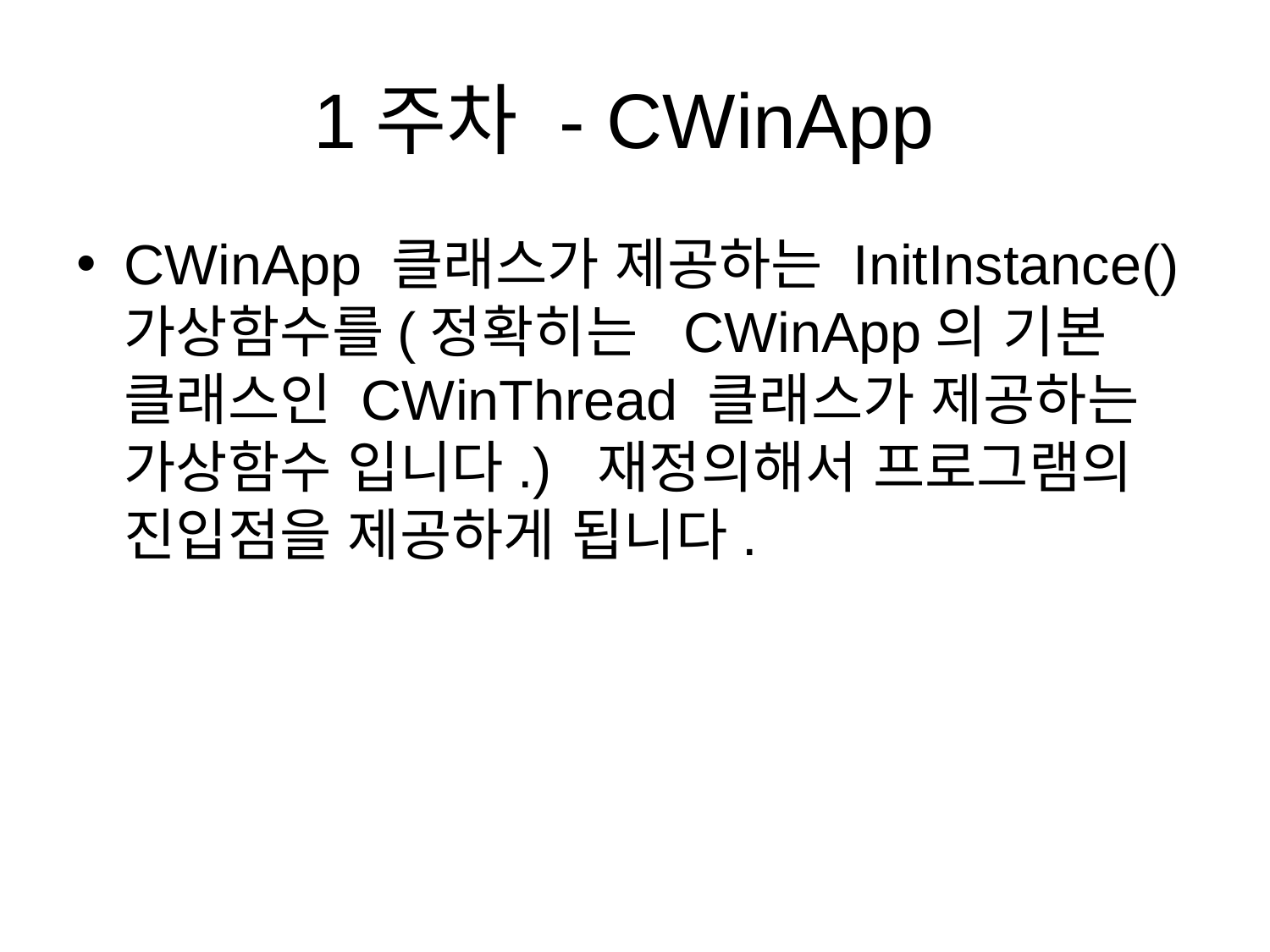

# 1주차 - CWinApp
CWinApp 클래스가 제공하는 InitInstance() 가상함수를(정확히는  CWinApp의 기본 클래스인 CWinThread 클래스가 제공하는 가상함수 입니다.)  재정의해서 프로그램의 진입점을 제공하게 됩니다.